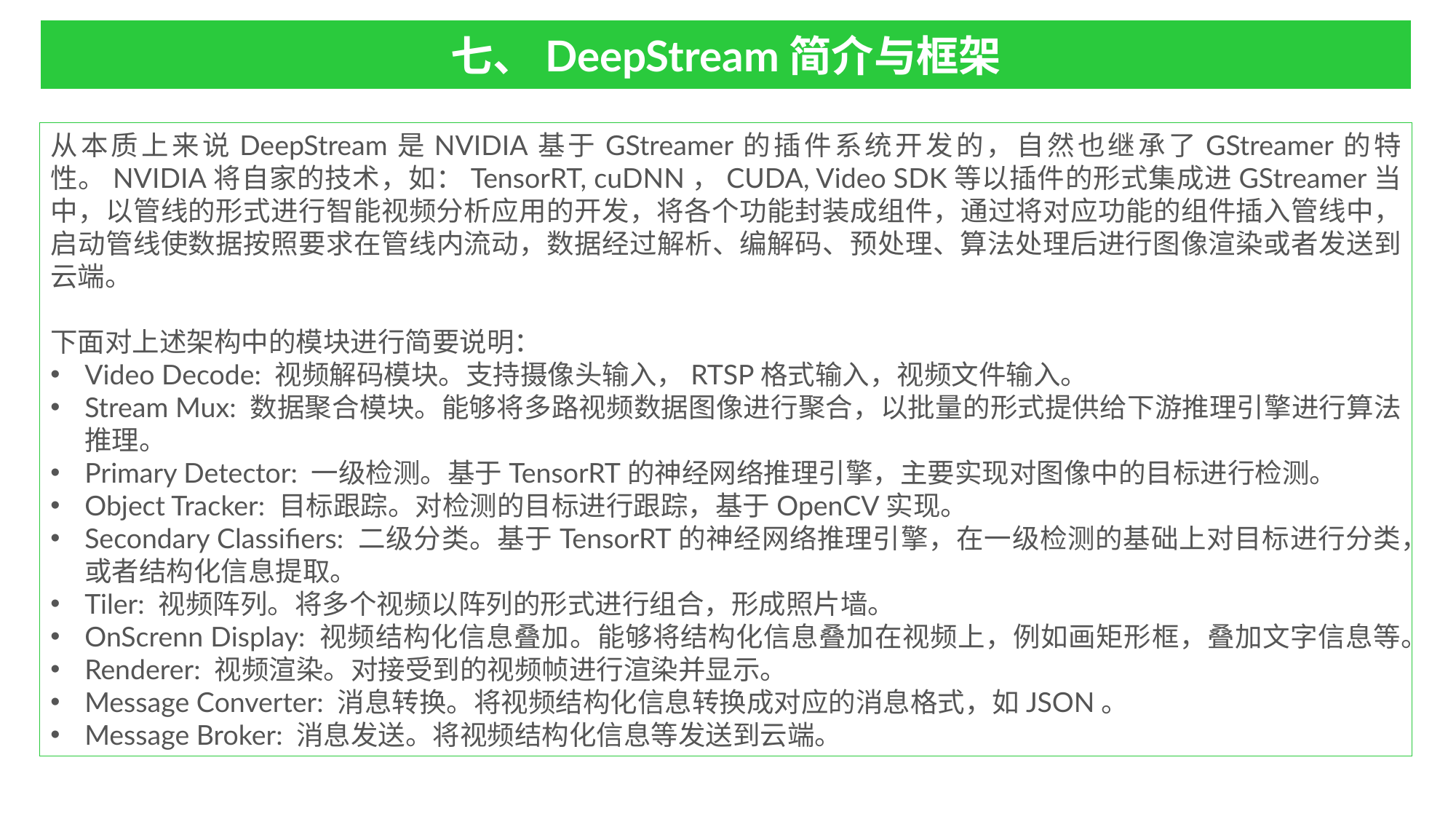

七、DeepStream简介与框架
从本质上来说DeepStream是NVIDIA基于GStreamer的插件系统开发的，自然也继承了GStreamer的特性。NVIDIA将自家的技术，如：TensorRT, cuDNN，CUDA, Video SDK等以插件的形式集成进GStreamer当中，以管线的形式进行智能视频分析应用的开发，将各个功能封装成组件，通过将对应功能的组件插入管线中，启动管线使数据按照要求在管线内流动，数据经过解析、编解码、预处理、算法处理后进行图像渲染或者发送到云端。

下面对上述架构中的模块进行简要说明：
Video Decode: 视频解码模块。支持摄像头输入，RTSP格式输入，视频文件输入。
Stream Mux: 数据聚合模块。能够将多路视频数据图像进行聚合，以批量的形式提供给下游推理引擎进行算法推理。
Primary Detector: 一级检测。基于TensorRT的神经网络推理引擎，主要实现对图像中的目标进行检测。
Object Tracker: 目标跟踪。对检测的目标进行跟踪，基于OpenCV实现。
Secondary Classifiers: 二级分类。基于TensorRT的神经网络推理引擎，在一级检测的基础上对目标进行分类，或者结构化信息提取。
Tiler: 视频阵列。将多个视频以阵列的形式进行组合，形成照片墙。
OnScrenn Display: 视频结构化信息叠加。能够将结构化信息叠加在视频上，例如画矩形框，叠加文字信息等。
Renderer: 视频渲染。对接受到的视频帧进行渲染并显示。
Message Converter: 消息转换。将视频结构化信息转换成对应的消息格式，如JSON。
Message Broker: 消息发送。将视频结构化信息等发送到云端。